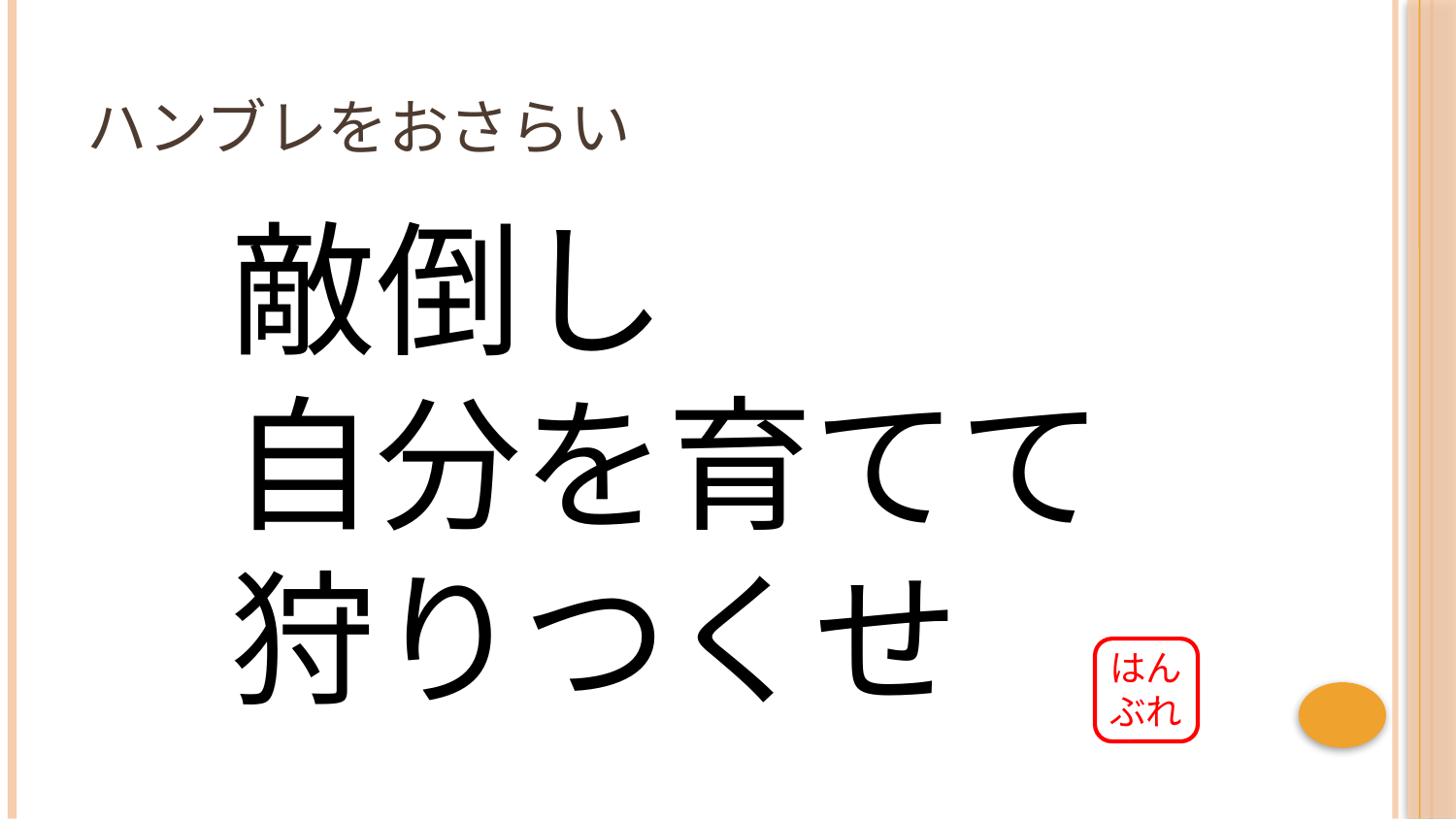

# ハンブレをおさらい
敵倒し
自分を育てて
狩りつくせ
はん
ぶれ